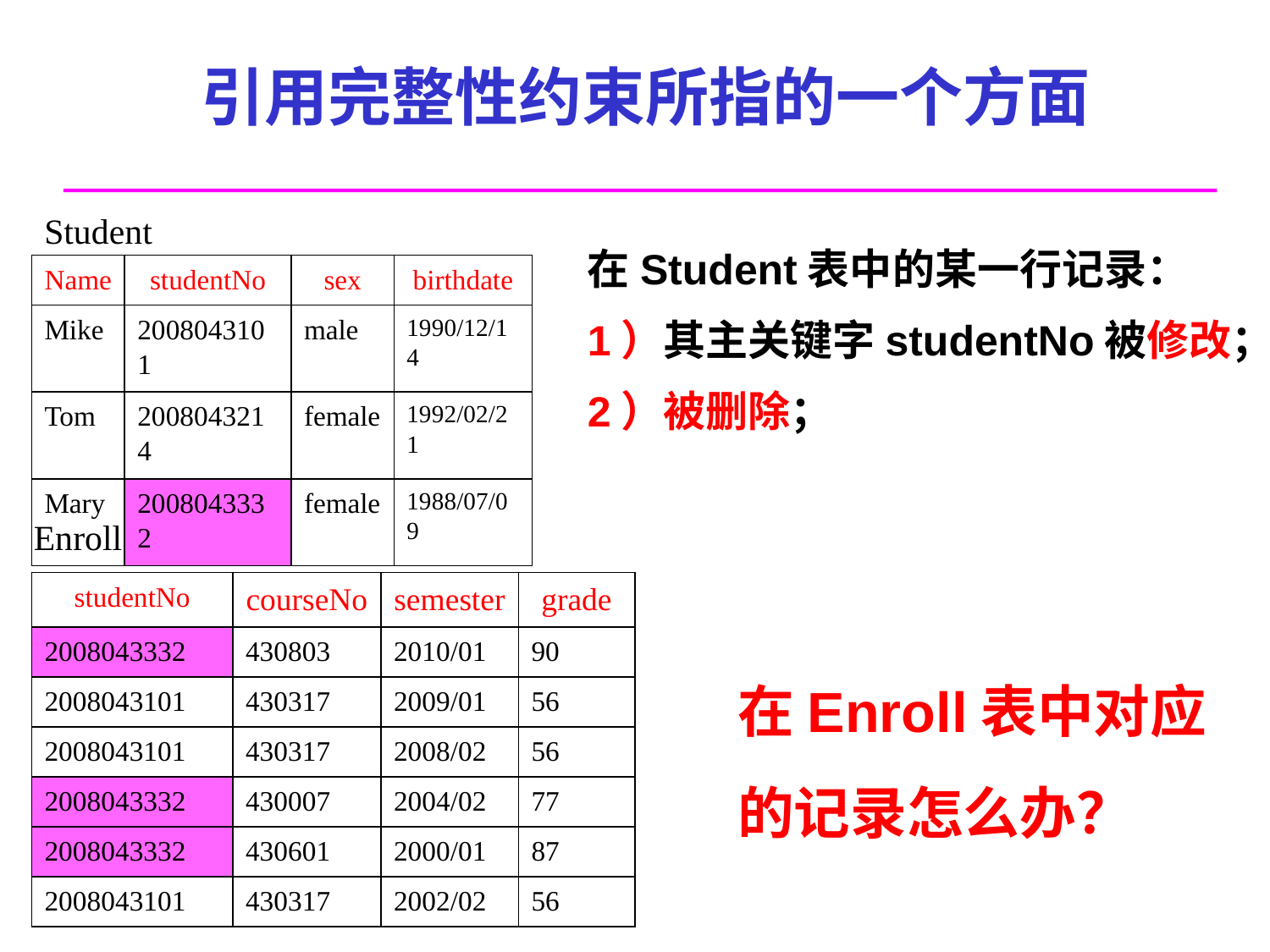

# 引用完整性约束所指的一个方面
Student
在Student表中的某一行记录：
1）其主关键字studentNo被修改；
2）被删除；
| Name | studentNo | sex | birthdate |
| --- | --- | --- | --- |
| Mike | 2008043101 | male | 1990/12/14 |
| Tom | 2008043214 | female | 1992/02/21 |
| Mary | 2008043332 | female | 1988/07/09 |
Enroll
| studentNo | courseNo | semester | grade |
| --- | --- | --- | --- |
| 2008043332 | 430803 | 2010/01 | 90 |
| 2008043101 | 430317 | 2009/01 | 56 |
| 2008043101 | 430317 | 2008/02 | 56 |
| 2008043332 | 430007 | 2004/02 | 77 |
| 2008043332 | 430601 | 2000/01 | 87 |
| 2008043101 | 430317 | 2002/02 | 56 |
在Enroll表中对应的记录怎么办？